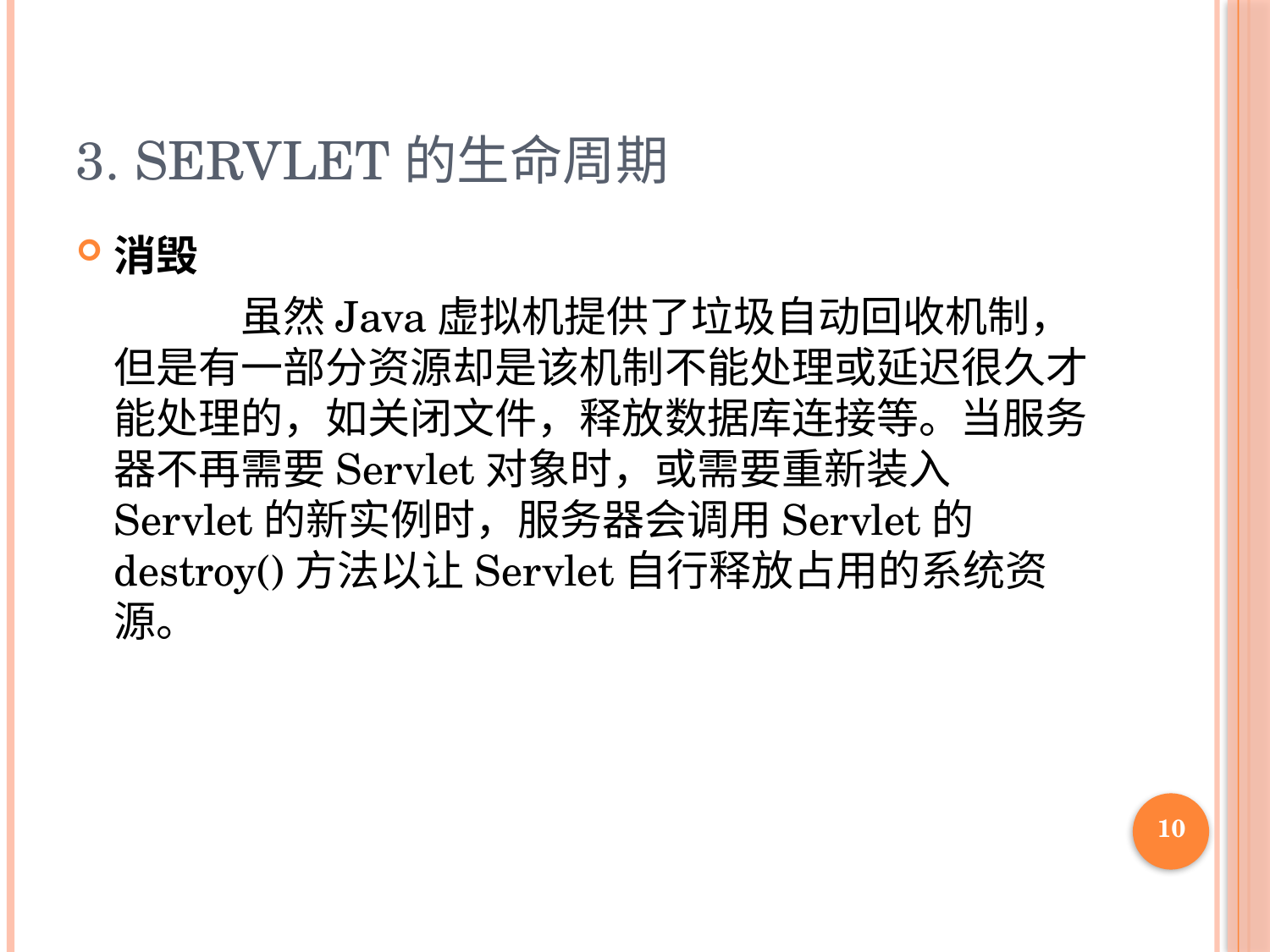

# 3. Servlet的生命周期
消毁
		虽然Java虚拟机提供了垃圾自动回收机制，但是有一部分资源却是该机制不能处理或延迟很久才能处理的，如关闭文件，释放数据库连接等。当服务器不再需要Servlet对象时，或需要重新装入Servlet的新实例时，服务器会调用Servlet的destroy()方法以让Servlet自行释放占用的系统资源。
10